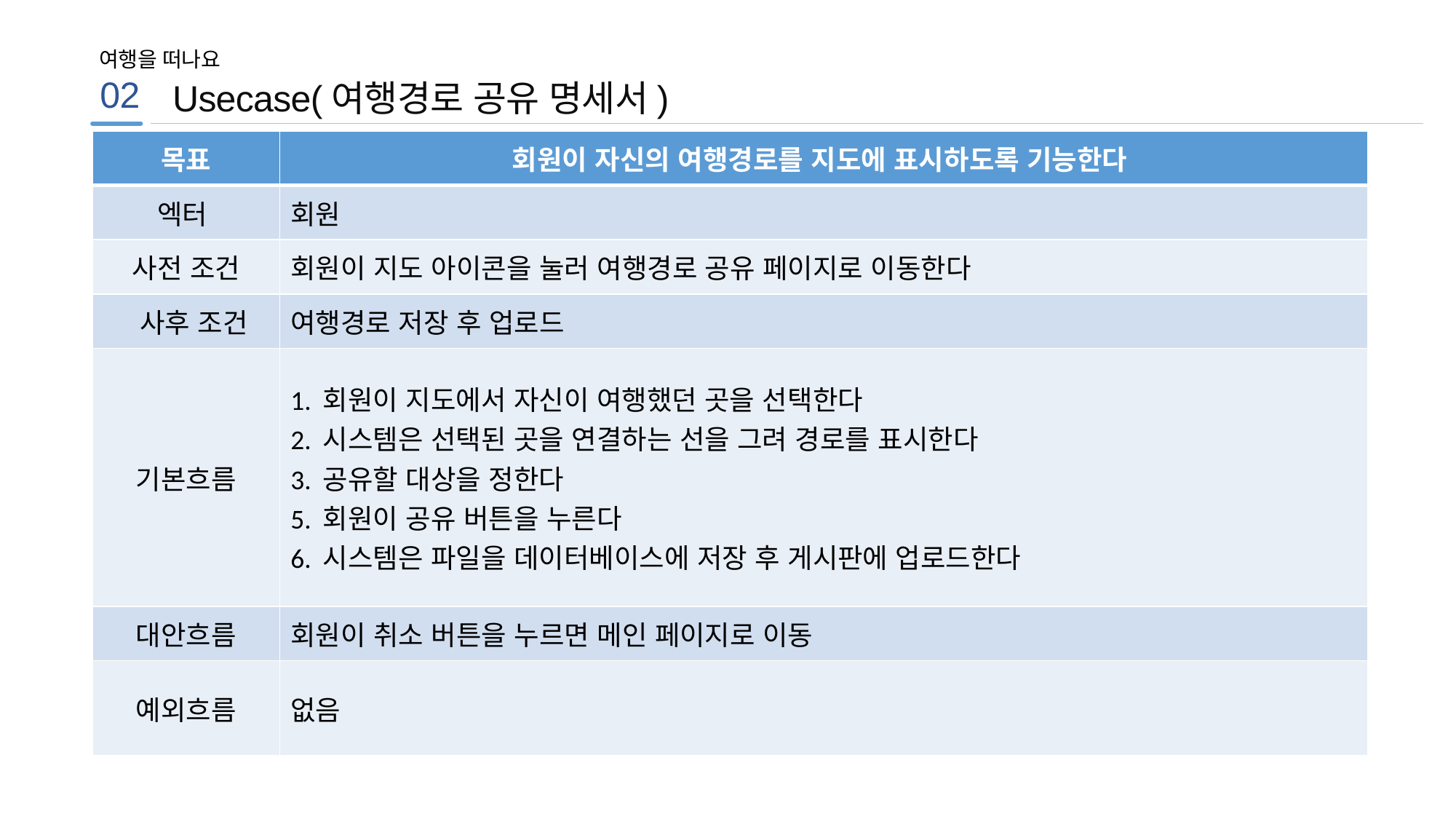

여행을 떠나요
02
Usecase(여행경로 공유 명세서)
| 목표 | 회원이 자신의 여행경로를 지도에 표시하도록 기능한다 |
| --- | --- |
| 엑터 | 회원 |
| 사전 조건 | 회원이 지도 아이콘을 눌러 여행경로 공유 페이지로 이동한다 |
| 사후 조건 | 여행경로 저장 후 업로드 |
| 기본흐름 | 1. 회원이 지도에서 자신이 여행했던 곳을 선택한다 2. 시스템은 선택된 곳을 연결하는 선을 그려 경로를 표시한다 3. 공유할 대상을 정한다 5. 회원이 공유 버튼을 누른다 6. 시스템은 파일을 데이터베이스에 저장 후 게시판에 업로드한다 |
| 대안흐름 | 회원이 취소 버튼을 누르면 메인 페이지로 이동 |
| 예외흐름 | 없음 |